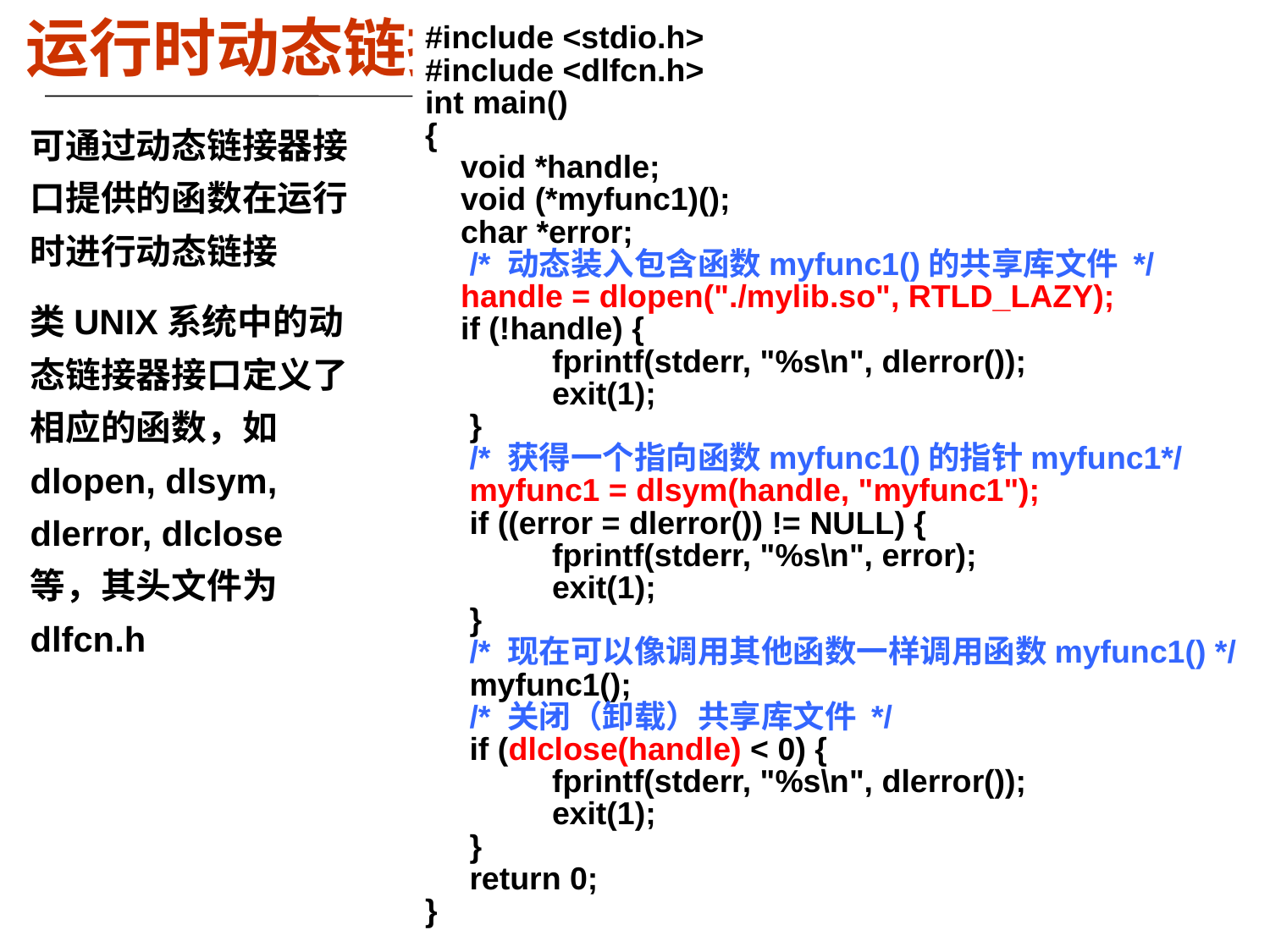

# 运行时动态链接
#include <stdio.h>
#include <dlfcn.h>
int main()
{
    void *handle;
    void (*myfunc1)();
    char *error;
     /* 动态装入包含函数myfunc1()的共享库文件 */
    handle = dlopen("./mylib.so", RTLD_LAZY);
    if (!handle) {
	fprintf(stderr, "%s\n", dlerror());
	exit(1);
     }
     /* 获得一个指向函数myfunc1()的指针myfunc1*/
     myfunc1 = dlsym(handle, "myfunc1");
     if ((error = dlerror()) != NULL) {
	fprintf(stderr, "%s\n", error);
	exit(1);
     }
     /* 现在可以像调用其他函数一样调用函数myfunc1() */
     myfunc1();
     /* 关闭（卸载）共享库文件 */
     if (dlclose(handle) < 0) {
         	fprintf(stderr, "%s\n", dlerror());
	exit(1);
     }
     return 0;
}
可通过动态链接器接口提供的函数在运行时进行动态链接
类UNIX系统中的动态链接器接口定义了相应的函数，如dlopen, dlsym, dlerror, dlclose等，其头文件为dlfcn.h